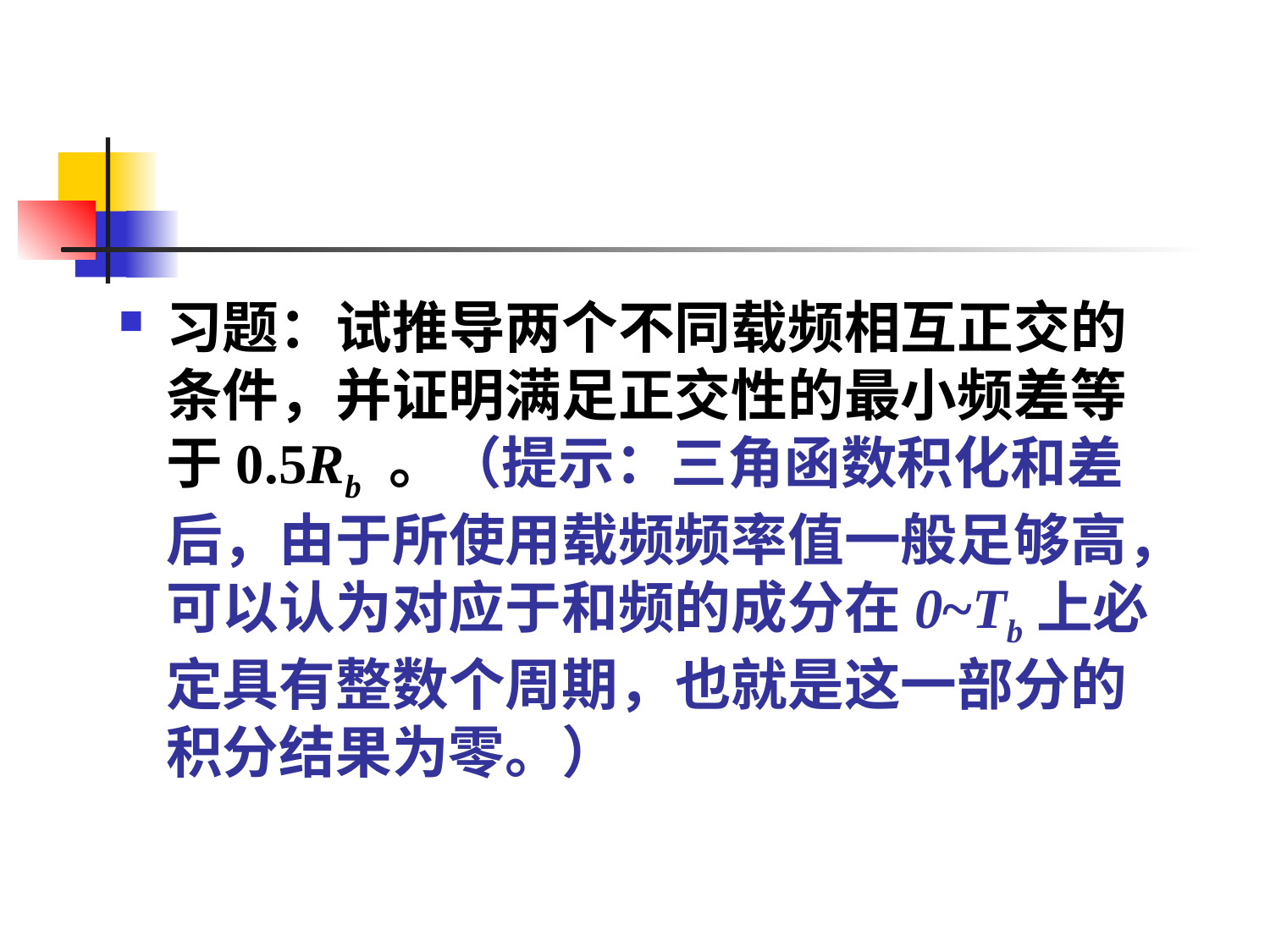

#
习题：试推导两个不同载频相互正交的条件，并证明满足正交性的最小频差等于0.5Rb 。（提示：三角函数积化和差后，由于所使用载频频率值一般足够高，可以认为对应于和频的成分在0~Tb上必定具有整数个周期，也就是这一部分的积分结果为零。）